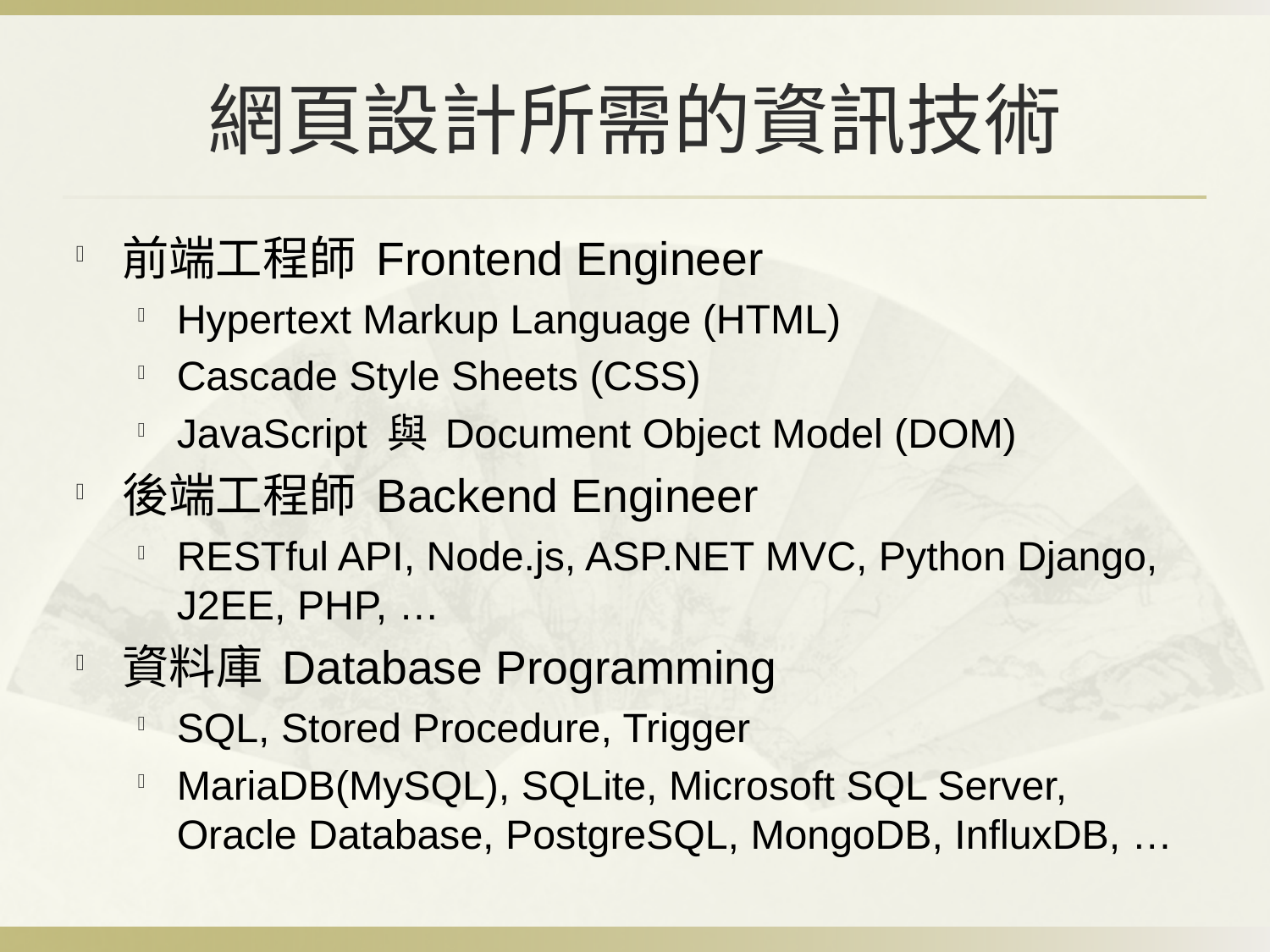

# 網頁設計所需的資訊技術
前端工程師 Frontend Engineer
Hypertext Markup Language (HTML)
Cascade Style Sheets (CSS)
JavaScript 與 Document Object Model (DOM)
後端工程師 Backend Engineer
RESTful API, Node.js, ASP.NET MVC, Python Django, J2EE, PHP, …
資料庫 Database Programming
SQL, Stored Procedure, Trigger
MariaDB(MySQL), SQLite, Microsoft SQL Server, Oracle Database, PostgreSQL, MongoDB, InfluxDB, …